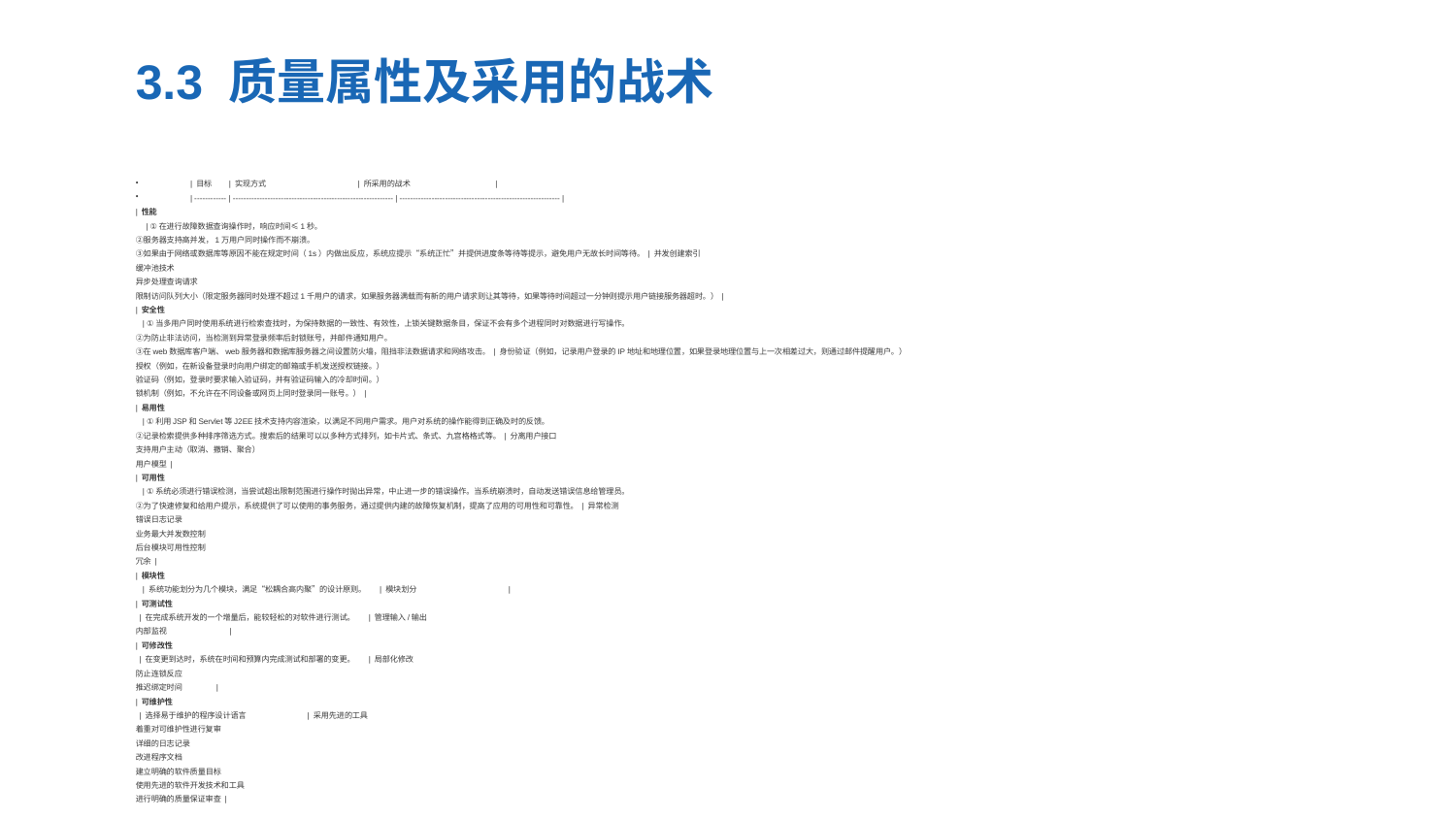

3.3 质量属性及采用的战术
| 目标         | 实现方式                                                     | 所采用的战术                                                 |
| ------------ | ------------------------------------------------------------ | ------------------------------------------------------------ |
| 性能 | ①在进行故障数据查询操作时，响应时间≤1秒。 ②服务器支持高并发，1万用户同时操作而不崩溃。 ③如果由于网络或数据库等原因不能在规定时间（1s）内做出反应，系统应提示“系统正忙”并提供进度条等待等提示，避免用户无故长时间等待。 | 并发创建索引 缓冲池技术 异步处理查询请求 限制访问队列大小（限定服务器同时处理不超过1千用户的请求，如果服务器满载而有新的用户请求则让其等待，如果等待时间超过一分钟则提示用户链接服务器超时。） |
| 安全性 | ①当多用户同时使用系统进行检索查找时，为保持数据的一致性、有效性，上锁关键数据条目，保证不会有多个进程同时对数据进行写操作。 ②为防止非法访问，当检测到异常登录频率后封锁账号，并邮件通知用户。 ③在web数据库客户端、web服务器和数据库服务器之间设置防火墙，阻挡非法数据请求和网络攻击。 | 身份验证（例如，记录用户登录的IP地址和地理位置，如果登录地理位置与上一次相差过大，则通过邮件提醒用户。） 授权（例如，在新设备登录时向用户绑定的邮箱或手机发送授权链接。） 验证码（例如，登录时要求输入验证码，并有验证码输入的冷却时间。） 锁机制（例如，不允许在不同设备或网页上同时登录同一账号。） |
| 易用性 | ①利用JSP和Servlet等J2EE技术支持内容渲染，以满足不同用户需求。用户对系统的操作能得到正确及时的反馈。 ②记录检索提供多种排序筛选方式。搜索后的结果可以以多种方式排列，如卡片式、条式、九宫格格式等。 | 分离用户接口 支持用户主动（取消、撤销、聚合） 用户模型 |
| 可用性 | ①系统必须进行错误检测，当尝试超出限制范围进行操作时拋出异常，中止进一步的错误操作。当系统崩溃时，自动发送错误信息给管理员。 ②为了快速修复和给用户提示，系统提供了可以使用的事务服务，通过提供内建的故障恢复机制，提高了应用的可用性和可靠性。 | 异常检测 错误日志记录 业务最大并发数控制 后台模块可用性控制 冗余 |
| 模块性 | 系统功能划分为几个模块，满足“松耦合高内聚”的设计原则。       | 模块划分                                                     |
| 可测试性 | 在完成系统开发的一个增量后，能较轻松的对软件进行测试。       | 管理输入/输出 内部监视                                    |
| 可修改性 | 在变更到达时，系统在时间和预算内完成测试和部署的变更。       | 局部化修改 防止连锁反应 推迟绑定时间                   |
| 可维护性 | 选择易于维护的程序设计语言                                   | 采用先进的工具 着重对可维护性进行复审 详细的日志记录 改进程序文档 建立明确的软件质量目标 使用先进的软件开发技术和工具 进行明确的质量保证审查 |